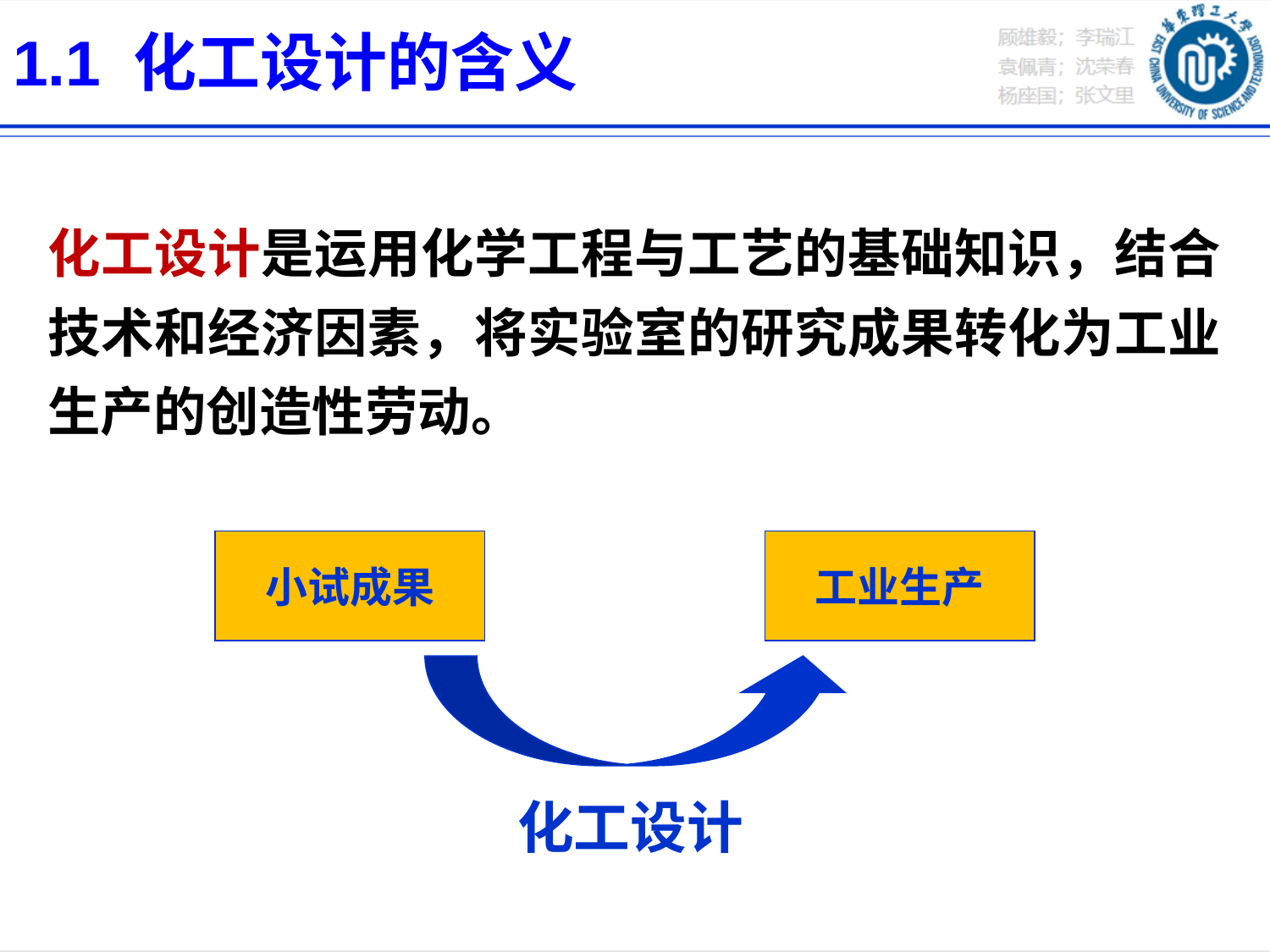

# 1.1 化工设计的含义
化工设计是运用化学工程与工艺的基础知识，结合技术和经济因素，将实验室的研究成果转化为工业生产的创造性劳动。
小试成果
工业生产

化工设计